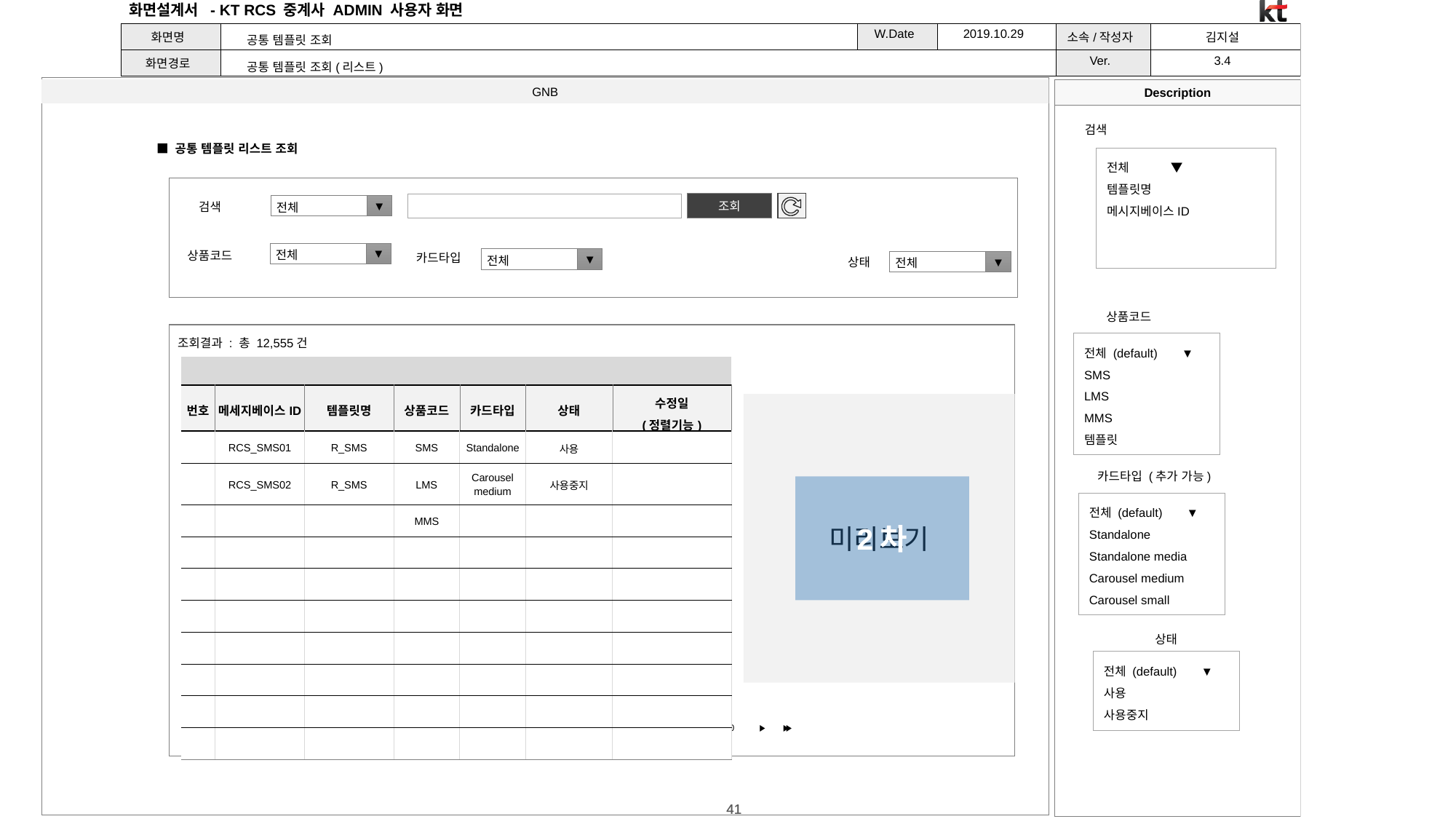

공통 템플릿 조회
공통 템플릿 조회(리스트)
검색
■ 공통 템플릿 리스트 조회
전체            ▼
템플릿명
메시지베이스ID

조회

전체
▼
검색
전체
▼
상품코드
카드타입
전체
▼
전체
▼
상태
상품코드

조회결과 : 총 12,555건
전체 (default)       ▼
SMS
LMS
MMS
템플릿
|  |  |  |  |  |  |  |
| --- | --- | --- | --- | --- | --- | --- |
| 번호 | 메세지베이스ID | 템플릿명 | 상품코드 | 카드타입 | 상태 | 수정일 (정렬기능) |
|  | RCS\_SMS01 | R\_SMS | SMS | Standalone | 사용 |  |
|  | RCS\_SMS02 | R\_SMS | LMS | Carousel medium | 사용중지 |  |
|  |  |  | MMS |  |  |  |
|  |  |  |  |  |  |  |
|  |  |  |  |  |  |  |
|  |  |  |  |  |  |  |
|  |  |  |  |  |  |  |
|  |  |  |  |  |  |  |
|  |  |  |  |  |  |  |
|  |  |  |  |  |  |  |
미리보기
카드타입 (추가 가능)
2차
전체 (default)       ▼
Standalone
Standalone media
Carousel medium
Carousel small

상태
전체 (default)       ▼
사용
사용중지
◀◀
◀
21
22
23
24
25
26
27
28
29
30
▶
▶▶